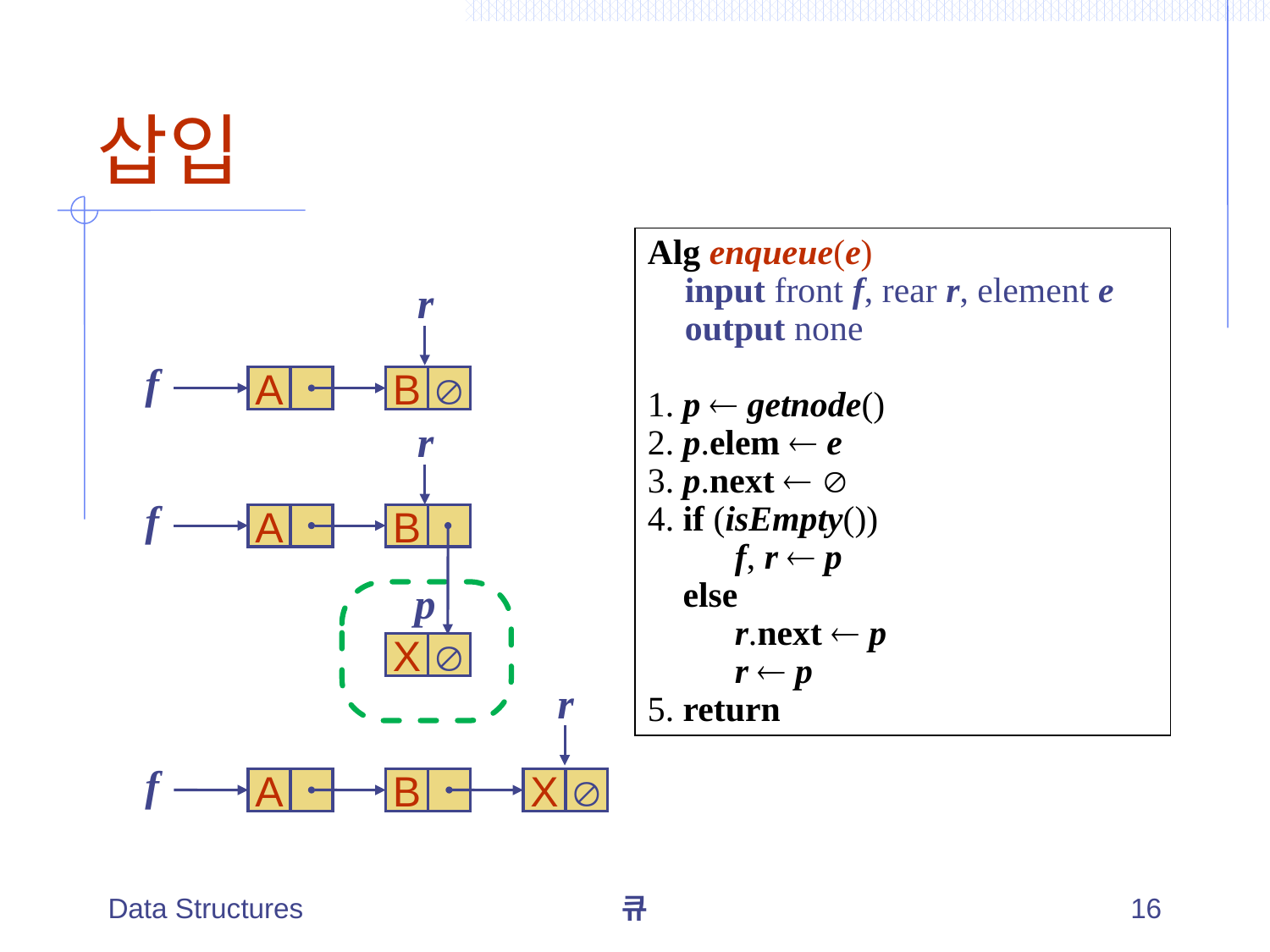

# 삽입
Alg enqueue(e)
	input front f, rear r, element e
	output none

1. p ← getnode()
2. p.elem ← e
3. p.next ← ∅
4. if (isEmpty())
		f, r ← p
    else
		r.next ← p
		r ← p
5. return
r
f
A

B
∅
r
f
A

B

p

X
∅
r
f
A

B

X
∅
Data Structures
큐
16